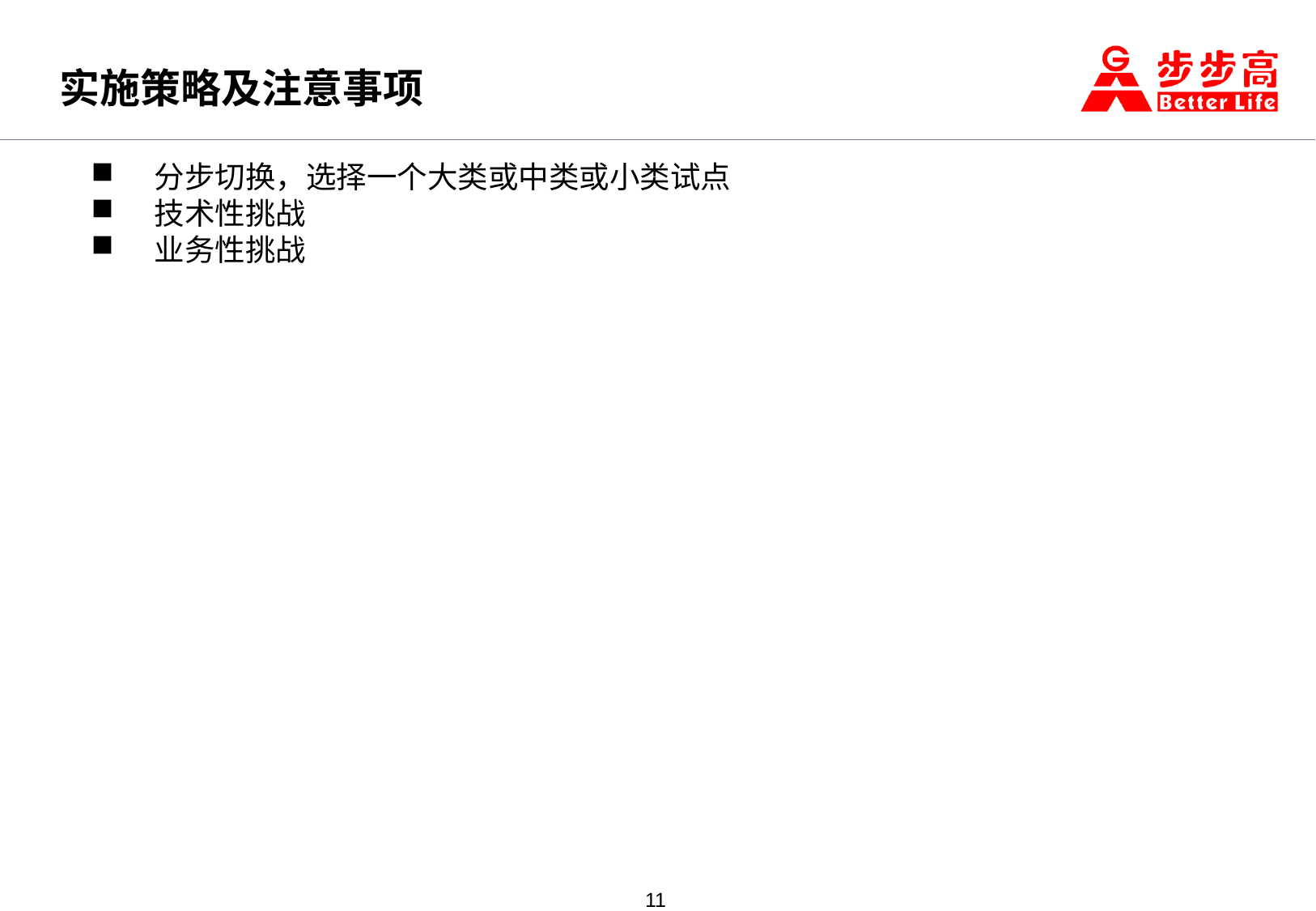

实施策略及注意事项
    分步切换，选择一个大类或中类或小类试点
    技术性挑战
    业务性挑战